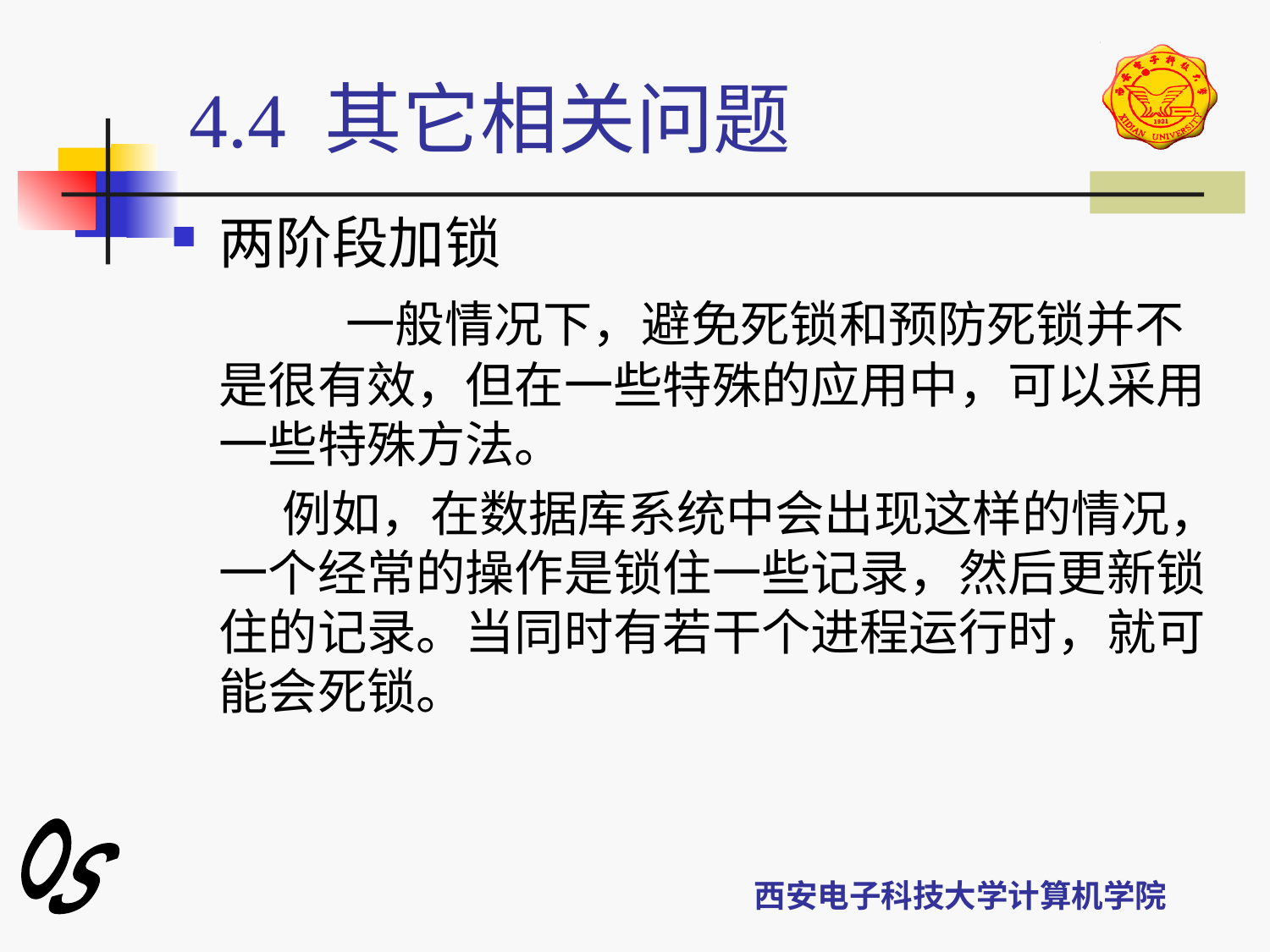

# 4.4 其它相关问题
两阶段加锁
		一般情况下，避免死锁和预防死锁并不是很有效，但在一些特殊的应用中，可以采用一些特殊方法。
         例如，在数据库系统中会出现这样的情况，一个经常的操作是锁住一些记录，然后更新锁住的记录。当同时有若干个进程运行时，就可能会死锁。

38